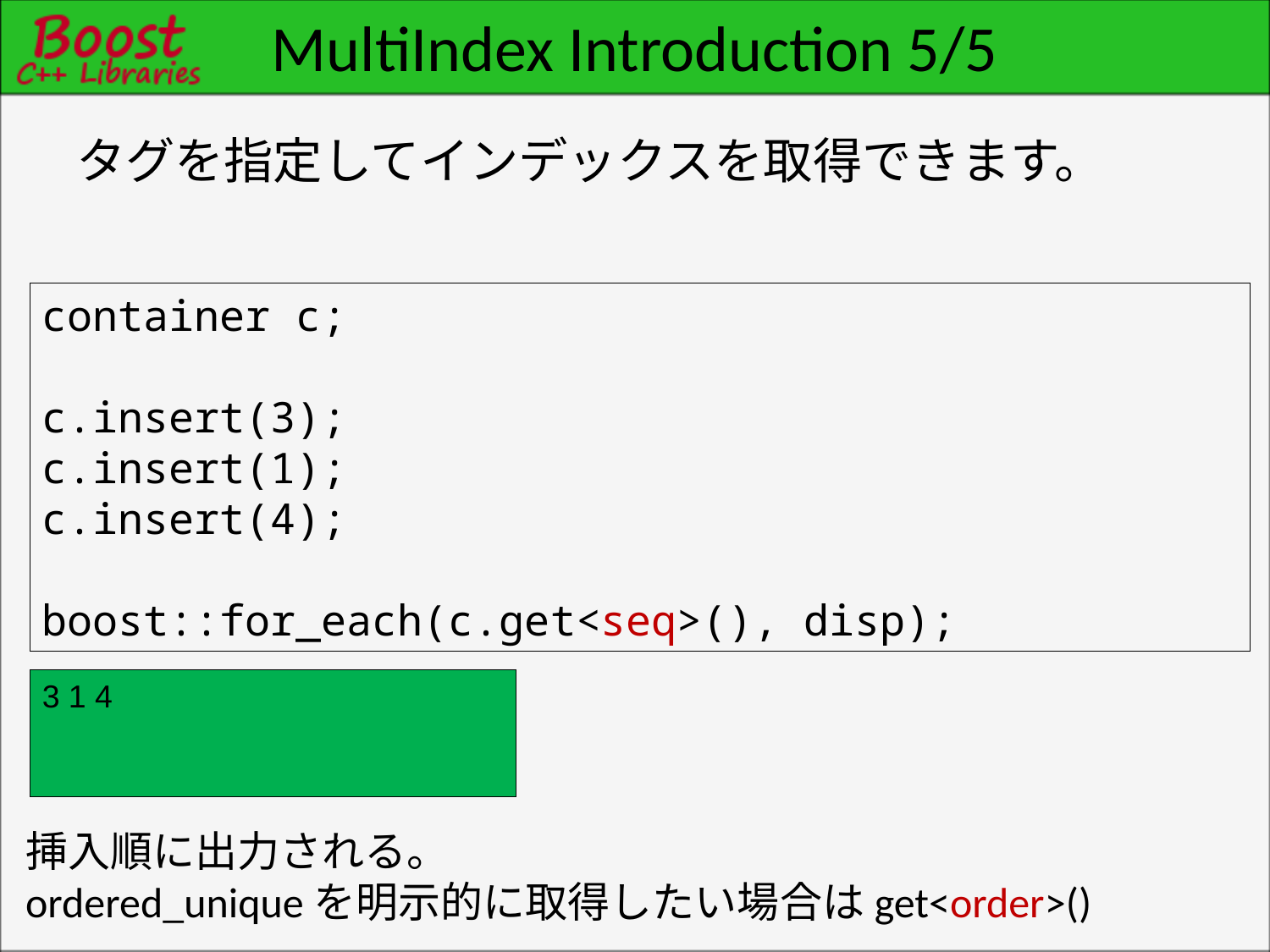

# MultiIndex Introduction 5/5
タグを指定してインデックスを取得できます。
container c;

c.insert(3);
c.insert(1);
c.insert(4);

boost::for_each(c.get<seq>(), disp);
3 1 4

挿入順に出力される。
ordered_uniqueを明示的に取得したい場合はget<order>()